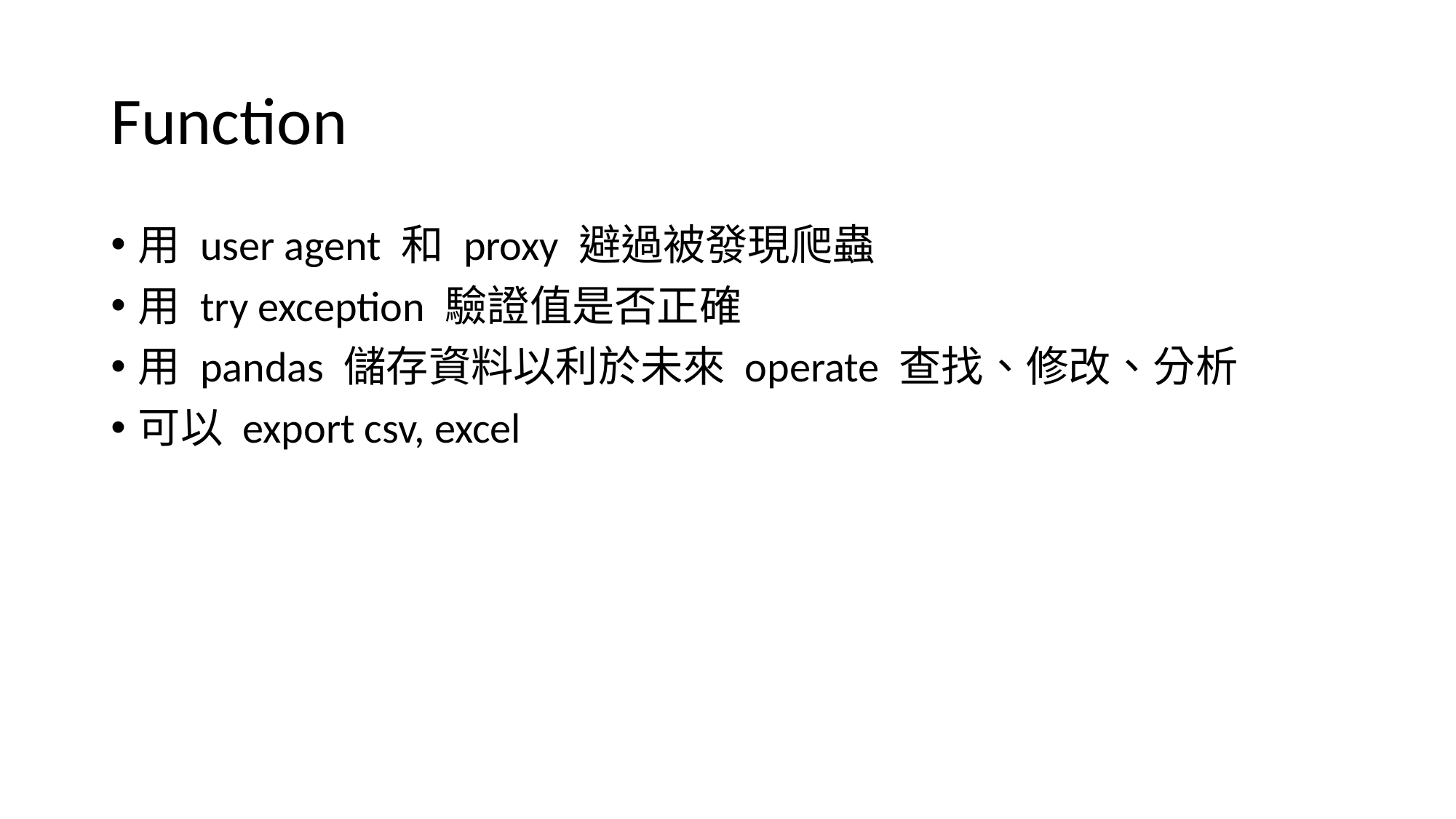

# Function
用 user agent 和 proxy 避過被發現爬蟲
用 try exception 驗證值是否正確
用 pandas 儲存資料以利於未來 operate 查找、修改、分析
可以 export csv, excel